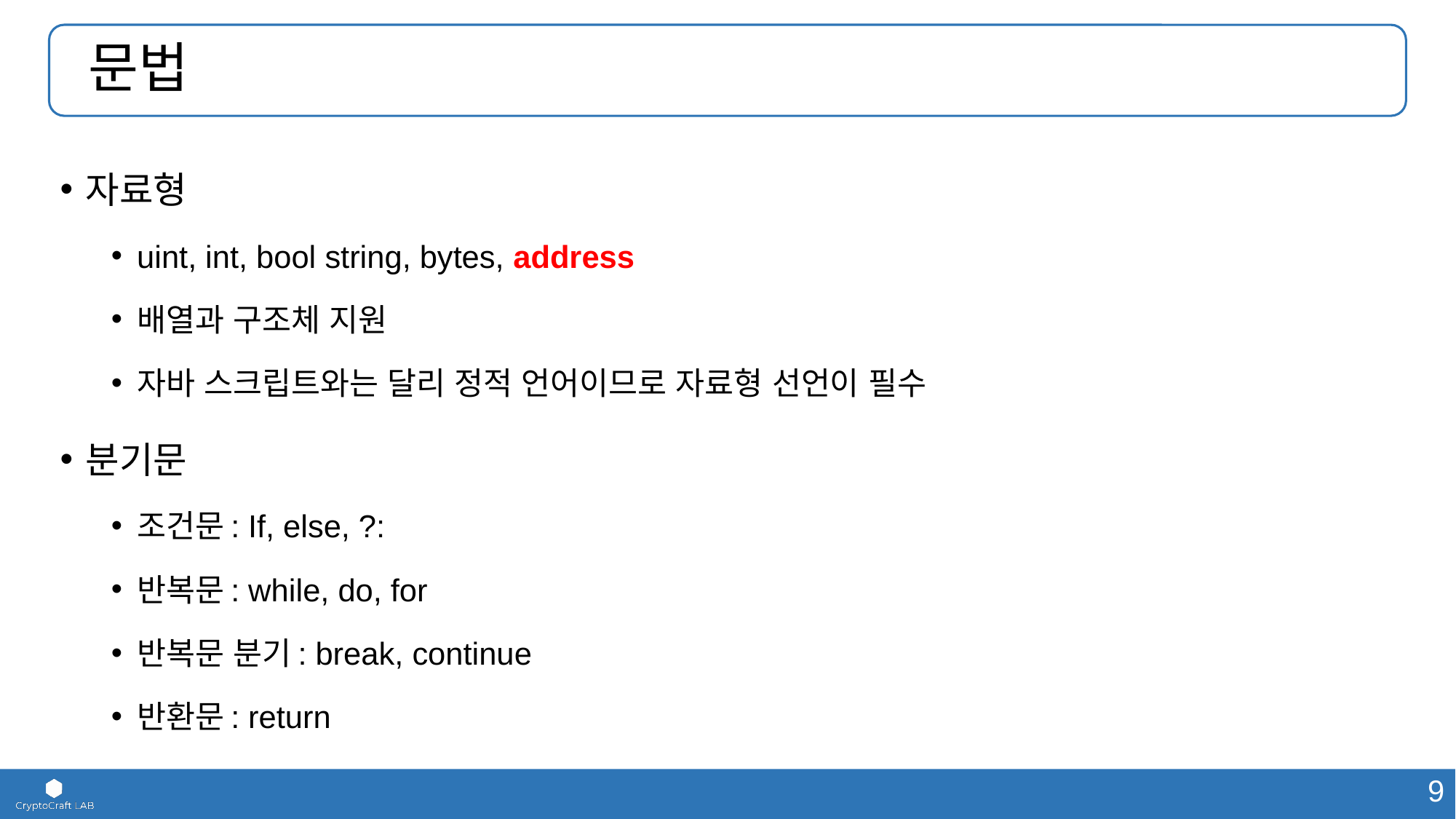

# 문법
자료형
uint, int, bool string, bytes, address
배열과 구조체 지원
자바 스크립트와는 달리 정적 언어이므로 자료형 선언이 필수
분기문
조건문: If, else, ?:
반복문: while, do, for
반복문 분기: break, continue
반환문: return